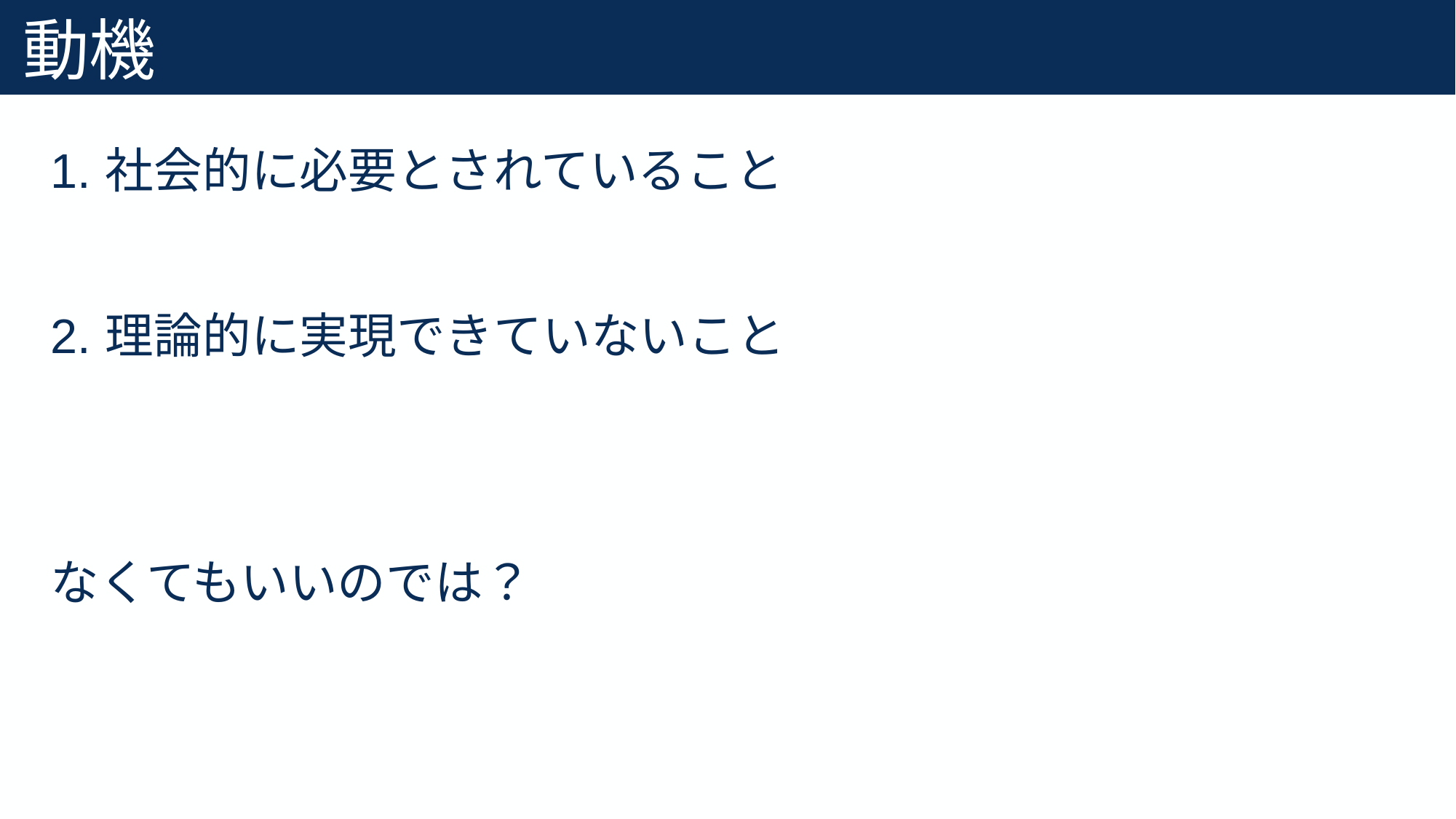

# 動機
5
社会的に必要とされていること

理論的に実現できていないこと

なくてもいいのでは？